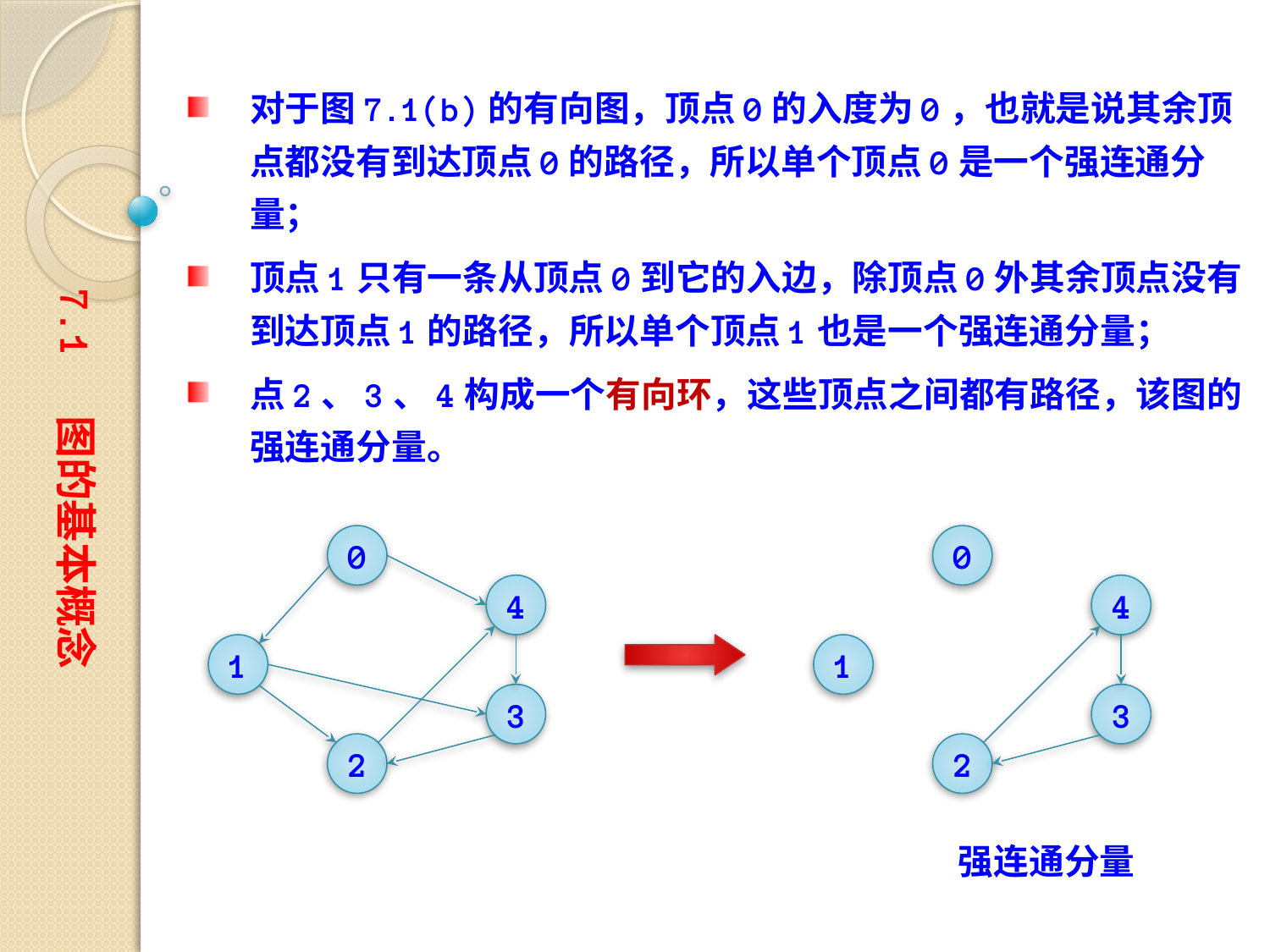

对于图7.1(b)的有向图，顶点0的入度为0，也就是说其余顶点都没有到达顶点0的路径，所以单个顶点0是一个强连通分量；
顶点1只有一条从顶点0到它的入边，除顶点0外其余顶点没有到达顶点1的路径，所以单个顶点1也是一个强连通分量；
点2、3、4构成一个有向环，这些顶点之间都有路径，该图的强连通分量。
7.1  图的基本概念
0
4
1
3
2
0
4

1
3
2
强连通分量